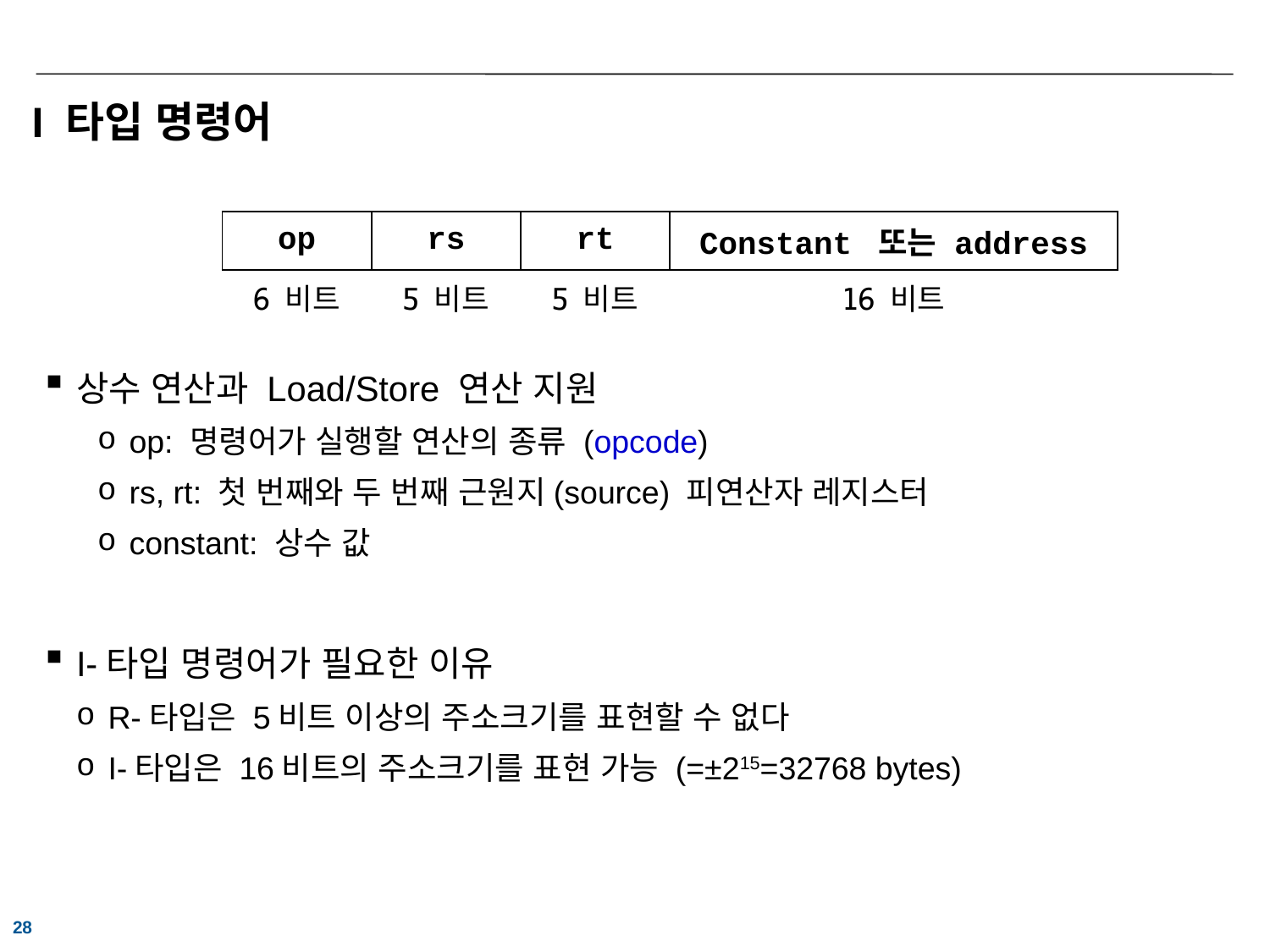

# I 타입 명령어
| op | rs | rt | Constant 또는 address |
| --- | --- | --- | --- |
| 6 비트 | 5 비트 | 5 비트 | 16 비트 |
상수 연산과 Load/Store 연산 지원
op: 명령어가 실행할 연산의 종류 (opcode)
rs, rt: 첫 번째와 두 번째 근원지(source) 피연산자 레지스터
constant: 상수 값

I-타입 명령어가 필요한 이유
R-타입은 5비트 이상의 주소크기를 표현할 수 없다
I-타입은 16비트의 주소크기를 표현 가능 (=±215=32768 bytes)

28